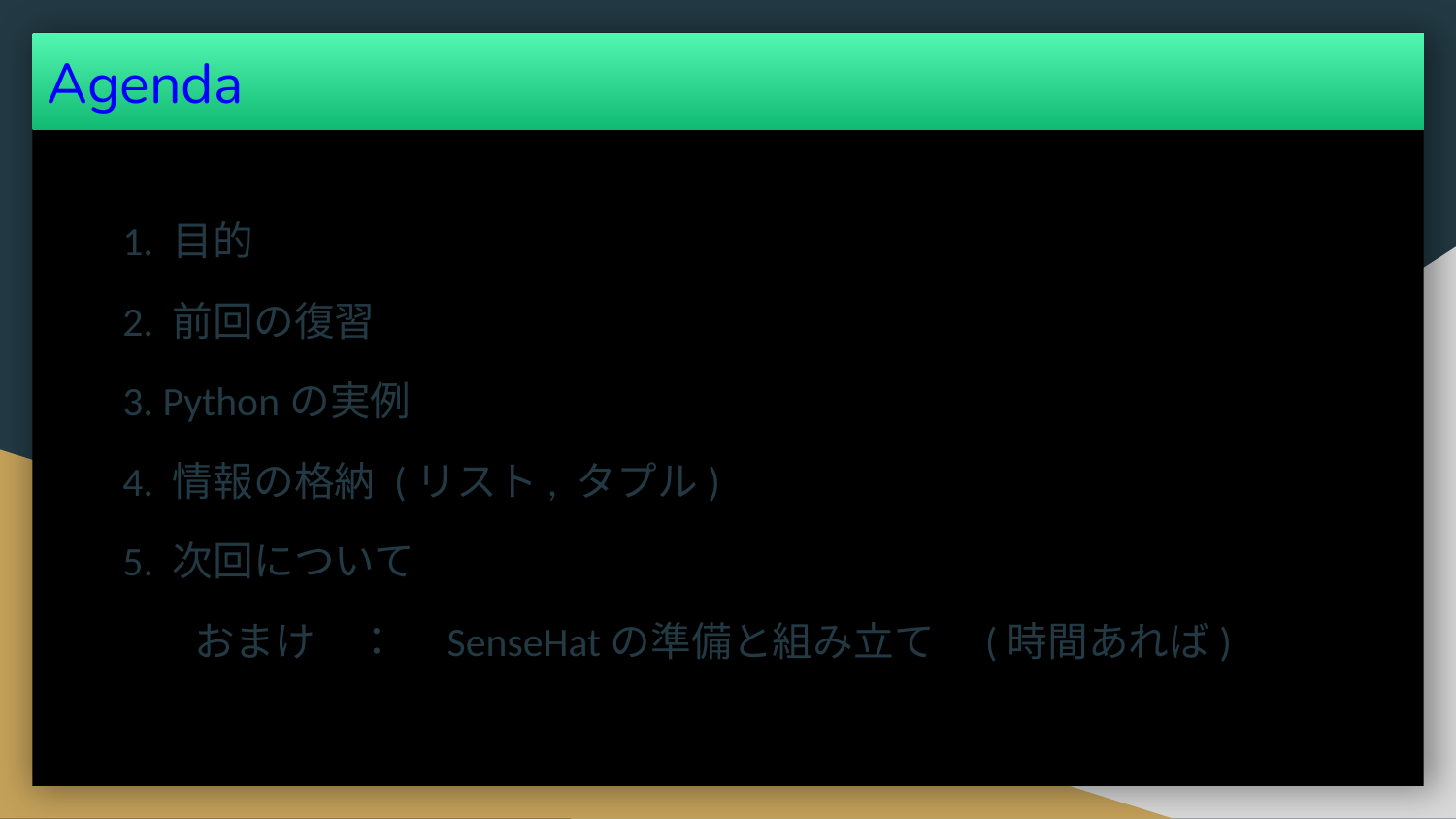

Agenda
　1. 目的
　2. 前回の復習
　3. Pythonの実例
　4. 情報の格納 (リスト, タプル)
　5. 次回について
　　　おまけ　：　SenseHatの準備と組み立て　(時間あれば)